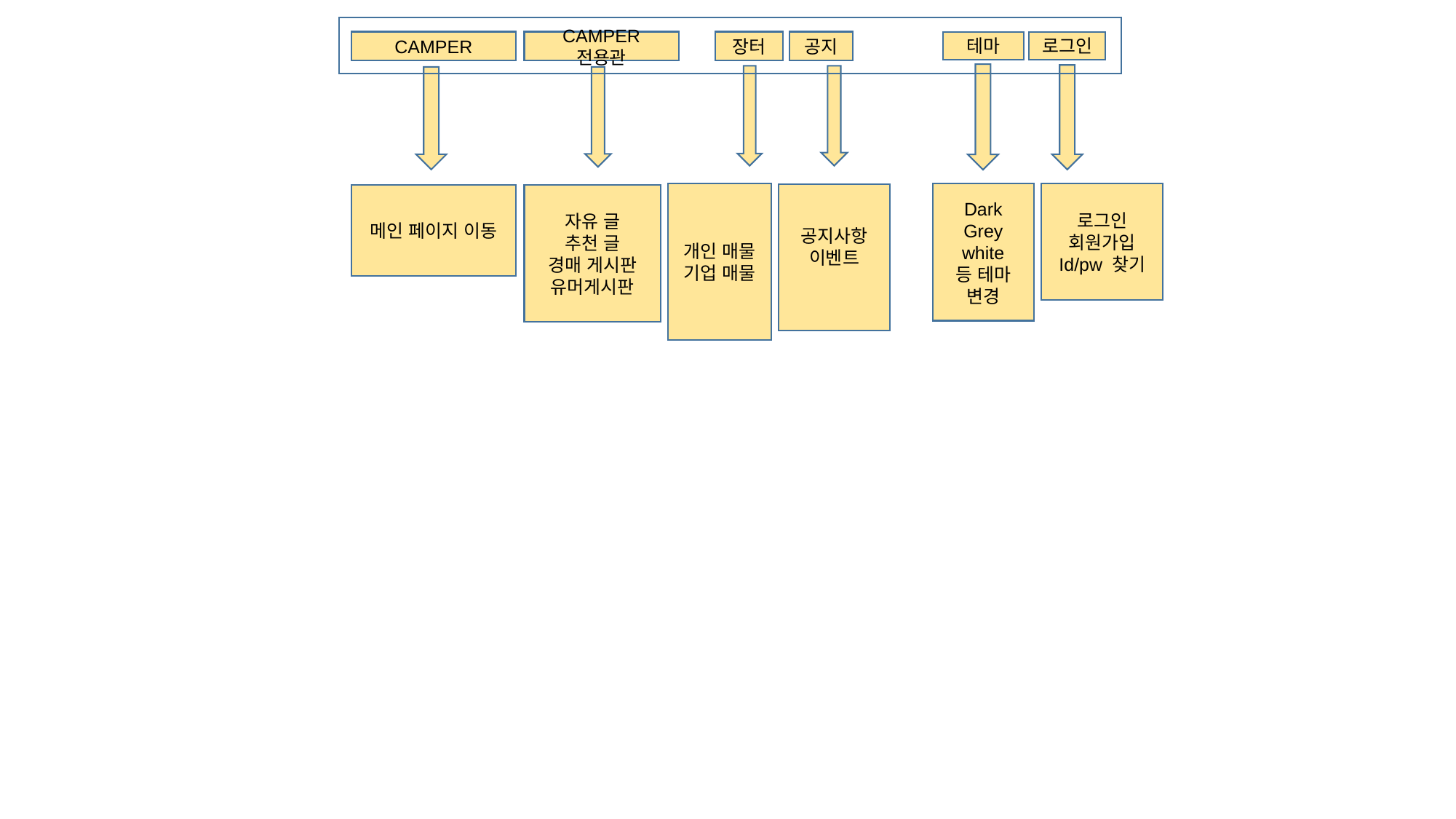

CAMPER
CAMPER 전용관
장터
공지
테마
로그인

개인 매물
기업 매물
로그인
회원가입
Id/pw 찾기
Dark
Grey
white
등 테마 변경
공지사항
이벤트

메인 페이지 이동

자유 글
추천 글
경매 게시판
유머게시판